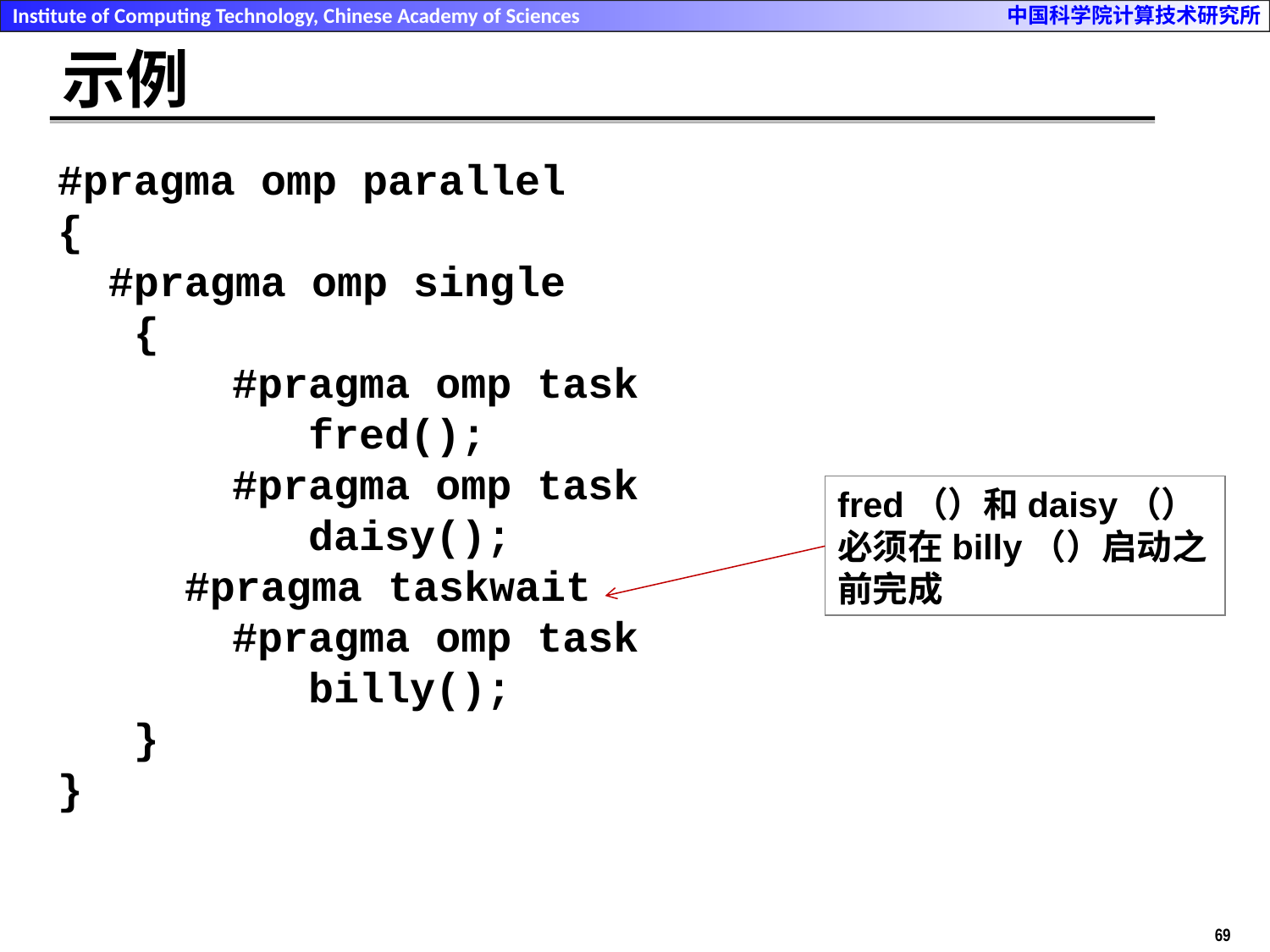

# 示例
#pragma omp parallel
{
  #pragma omp single
   {
		#pragma omp task
 		   fred();
		#pragma omp task
  	   daisy();
     #pragma taskwait
		#pragma omp task
		   billy();
   }
}
fred（）和daisy（）必须在billy（）启动之前完成